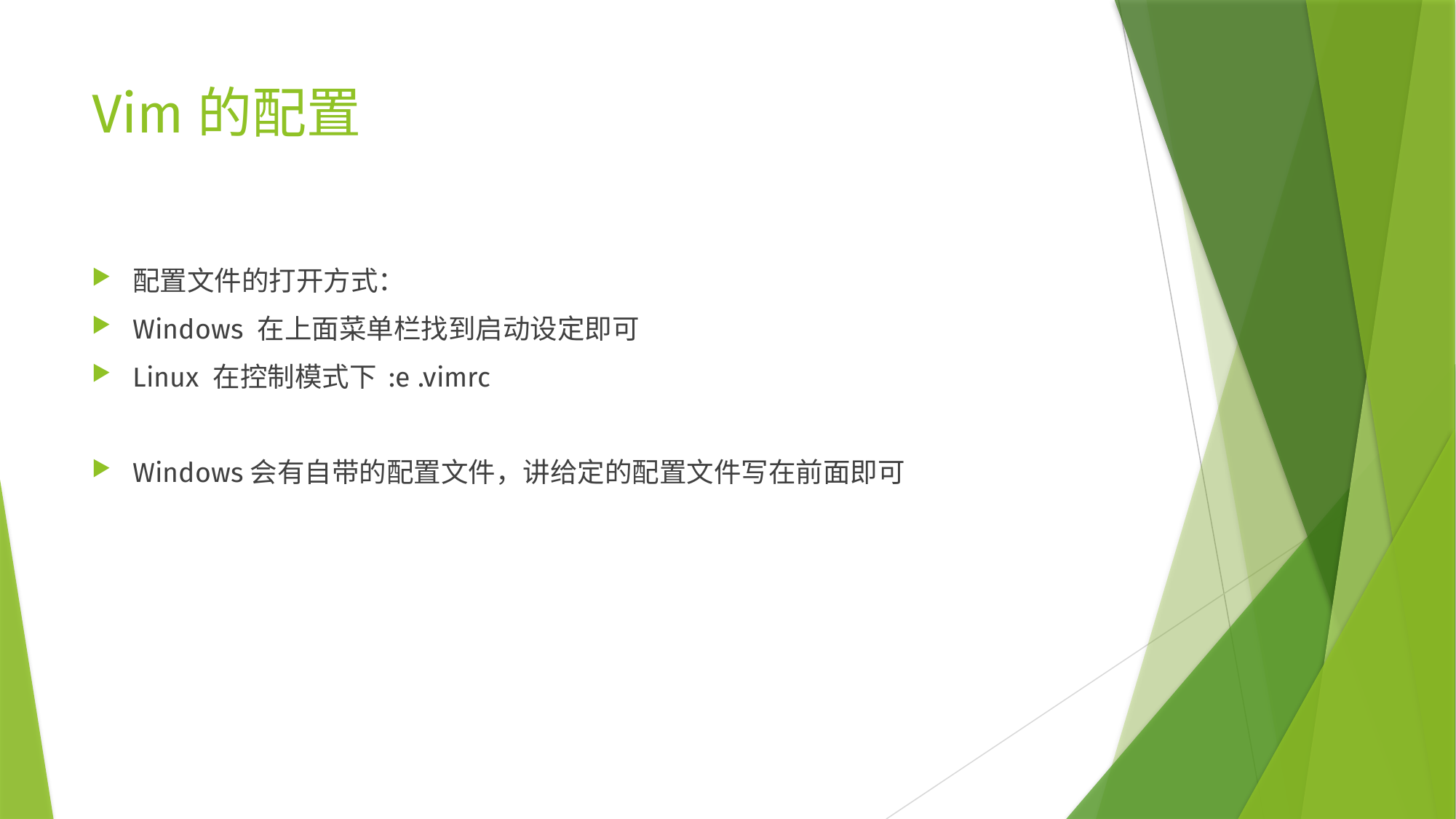

# Vim的配置
配置文件的打开方式：
Windows 在上面菜单栏找到启动设定即可
Linux 在控制模式下 :e .vimrc

Windows会有自带的配置文件，讲给定的配置文件写在前面即可